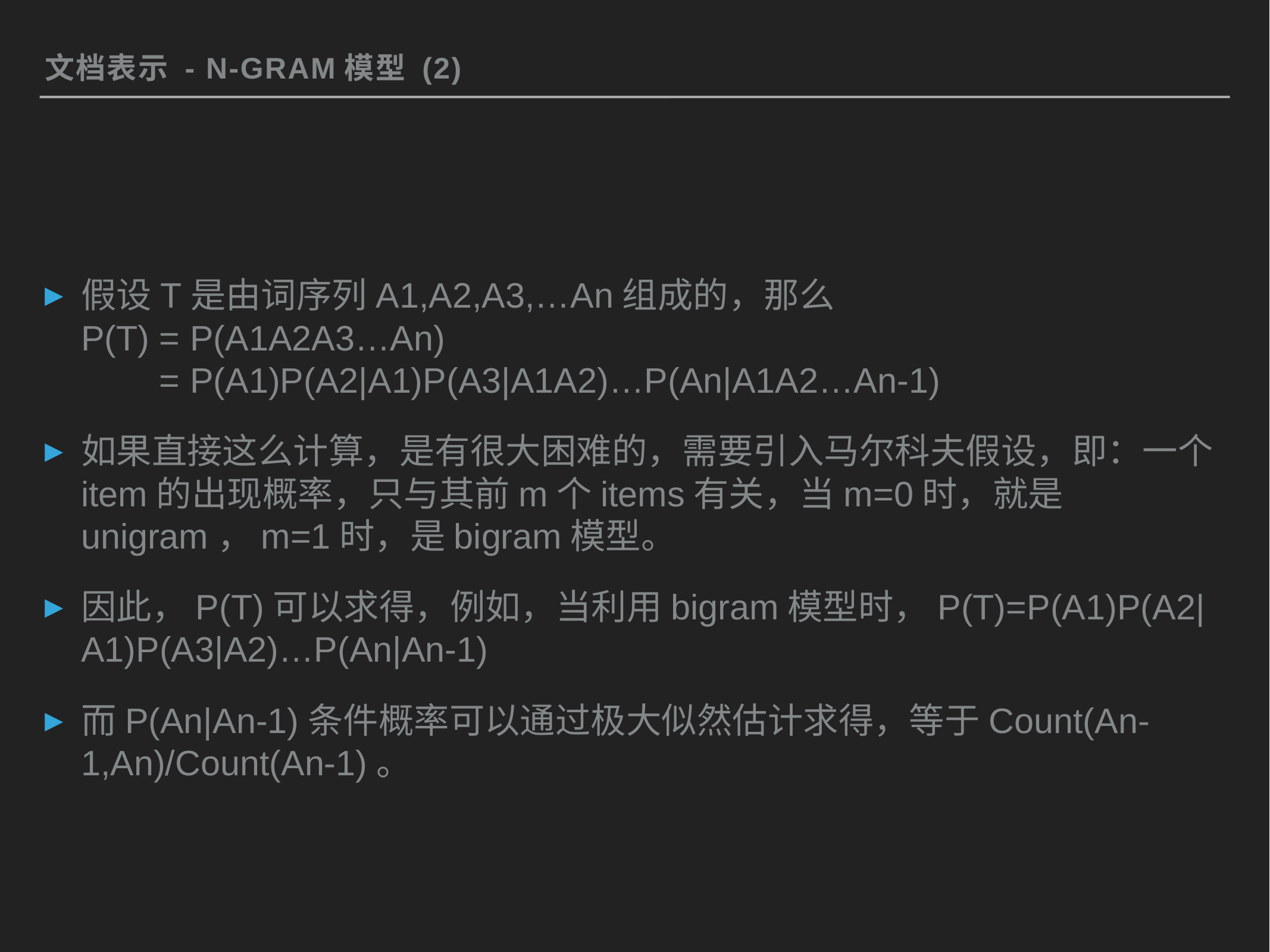

文档表示 - N-Gram模型 (2)
假设T是由词序列A1,A2,A3,…An组成的，那么
P(T) = P(A1A2A3…An)
        = P(A1)P(A2|A1)P(A3|A1A2)…P(An|A1A2…An-1)
如果直接这么计算，是有很大困难的，需要引入马尔科夫假设，即：一个item的出现概率，只与其前m个items有关，当m=0时，就是unigram，m=1时，是bigram模型。
因此，P(T)可以求得，例如，当利用bigram模型时，P(T)=P(A1)P(A2|A1)P(A3|A2)…P(An|An-1)
而P(An|An-1)条件概率可以通过极大似然估计求得，等于Count(An-1,An)/Count(An-1)。